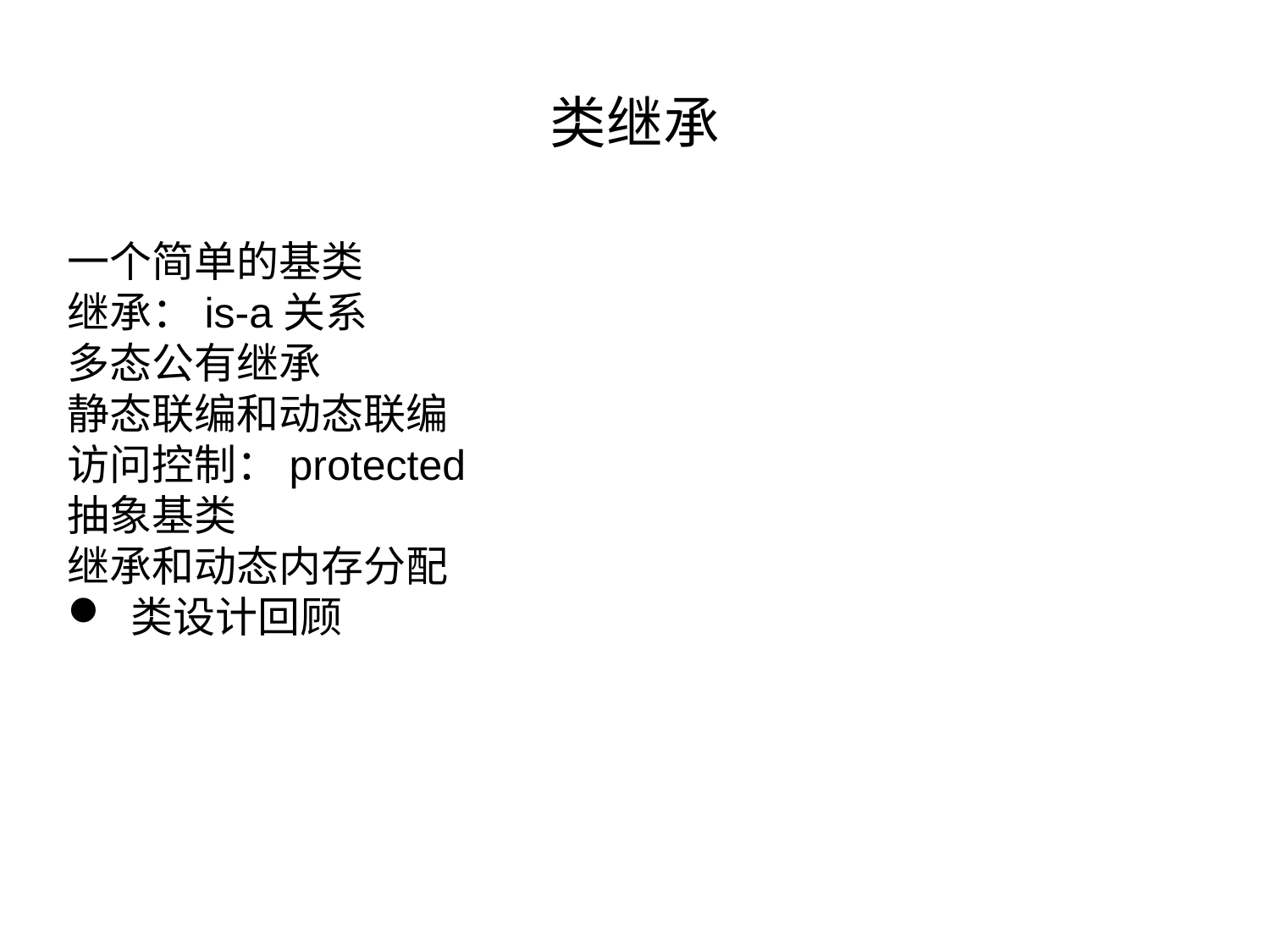

类继承
一个简单的基类
继承：is-a关系
多态公有继承
静态联编和动态联编
访问控制：protected
抽象基类
继承和动态内存分配
类设计回顾